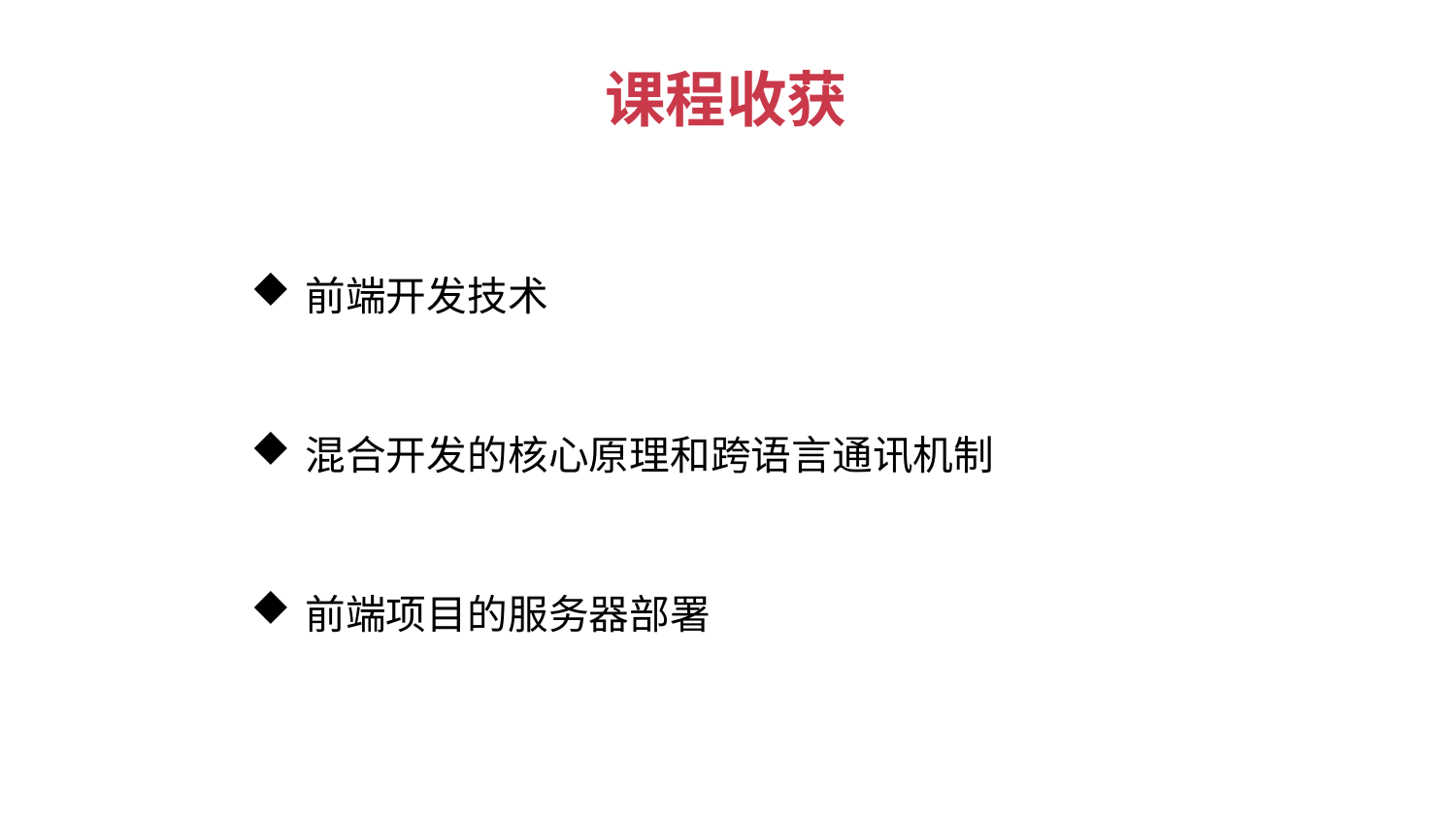

课程收获
前端开发技术
混合开发的核心原理和跨语言通讯机制
前端项目的服务器部署